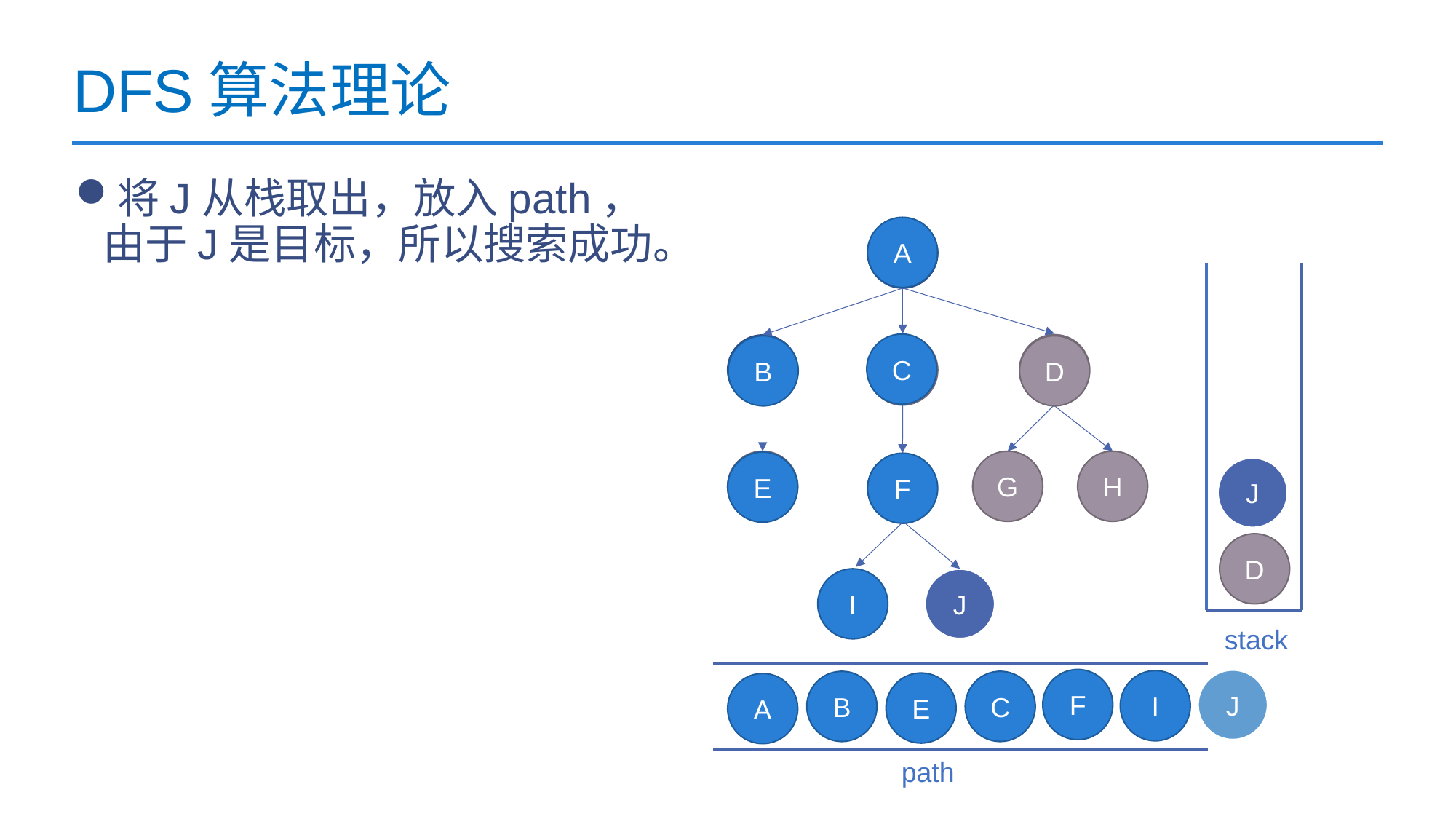

# DFS算法理论
将J从栈取出，放入path，由于J是目标，所以搜索成功。

A
A
C
D
B
C
B
D
H
E
G
E
F
J
D
I
J
stack
F
J
I
B
C
E
A
path